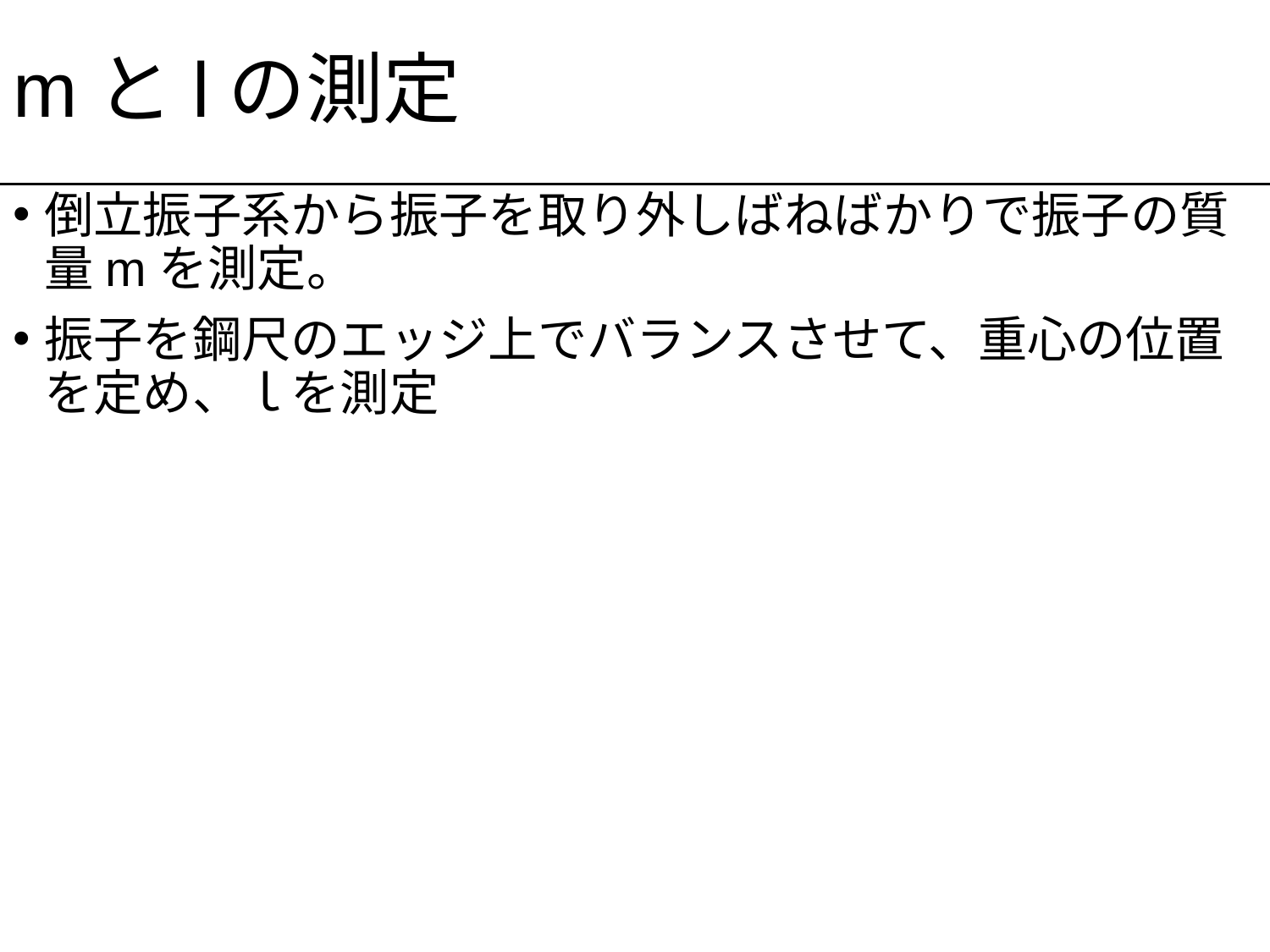

# mとlの測定
倒立振子系から振子を取り外しばねばかりで振子の質量mを測定。
振子を鋼尺のエッジ上でバランスさせて、重心の位置を定め、ｌを測定